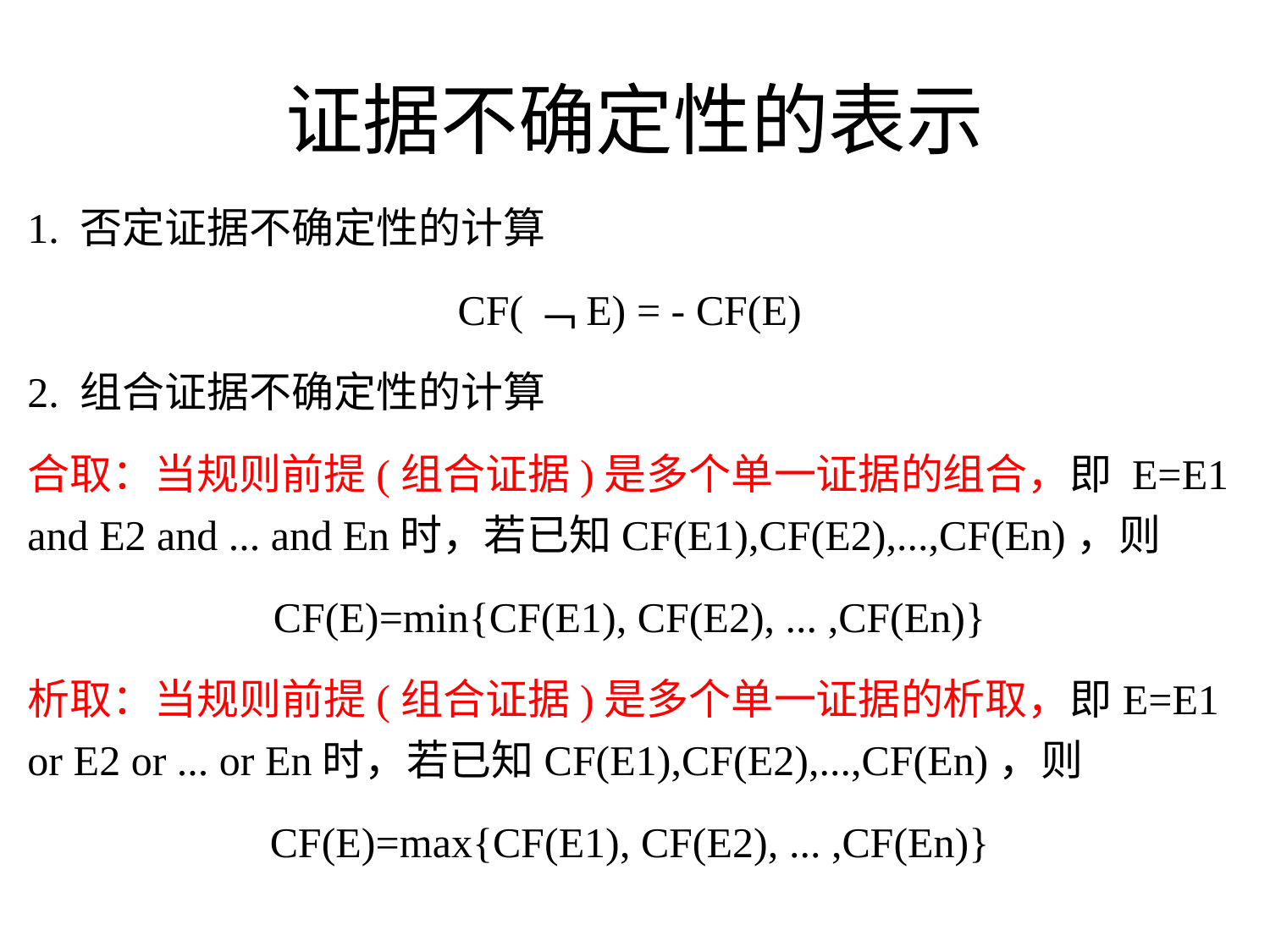

# 证据不确定性的表示
1. 否定证据不确定性的计算
CF(﹁E) = - CF(E)
2. 组合证据不确定性的计算
合取：当规则前提(组合证据)是多个单一证据的组合，即 E=E1 and E2 and ... and En时，若已知CF(E1),CF(E2),...,CF(En)，则
CF(E)=min{CF(E1), CF(E2), ... ,CF(En)}
析取：当规则前提(组合证据)是多个单一证据的析取，即E=E1 or E2 or ... or En时，若已知CF(E1),CF(E2),...,CF(En)，则
CF(E)=max{CF(E1), CF(E2), ... ,CF(En)}